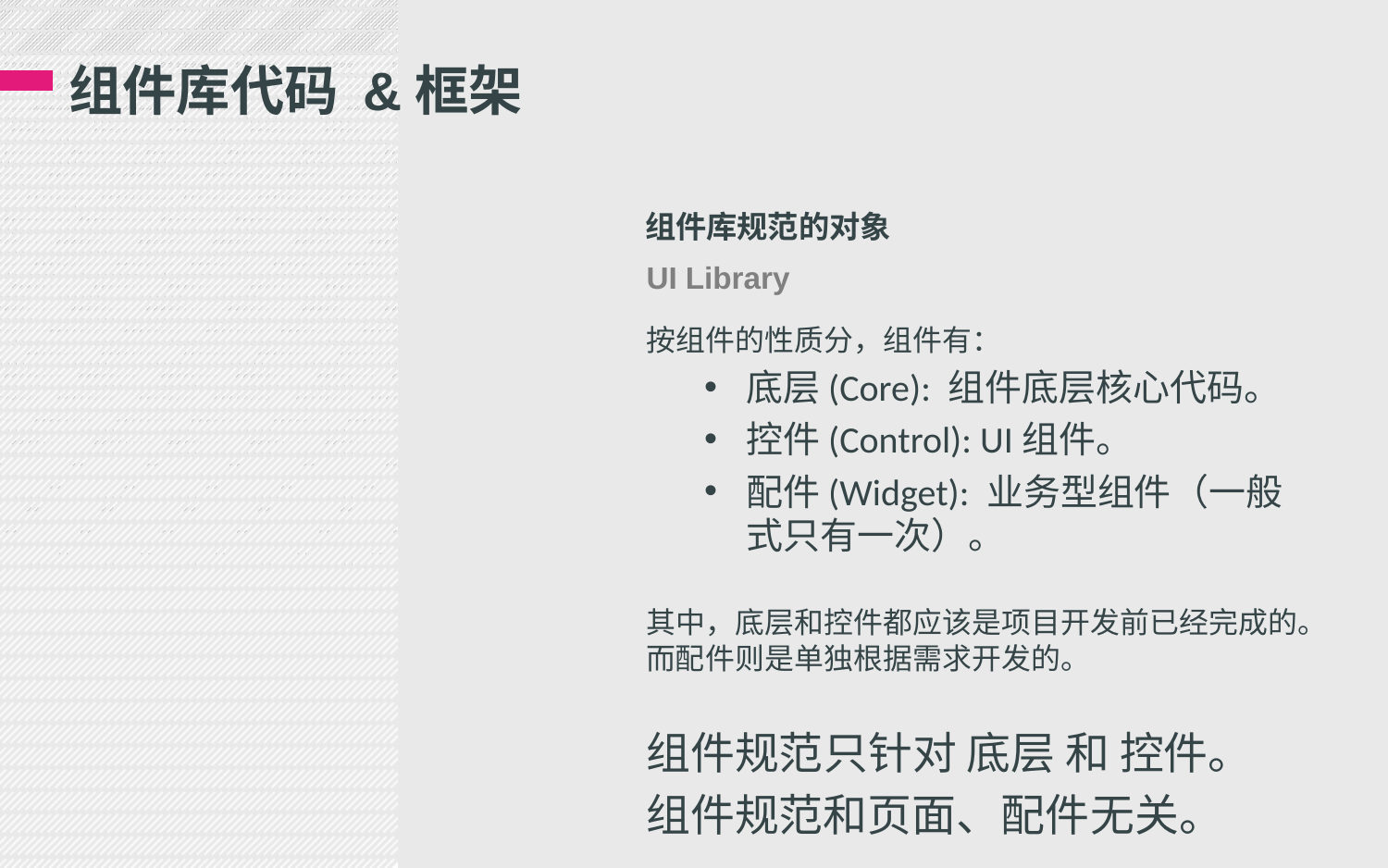

# 组件库代码 &框架
组件库规范的对象
UI Library
按组件的性质分，组件有：
底层(Core): 组件底层核心代码。
控件(Control): UI组件。
配件(Widget): 业务型组件（一般式只有一次）。

其中，底层和控件都应该是项目开发前已经完成的。而配件则是单独根据需求开发的。

组件规范只针对 底层 和 控件。
组件规范和页面、配件无关。